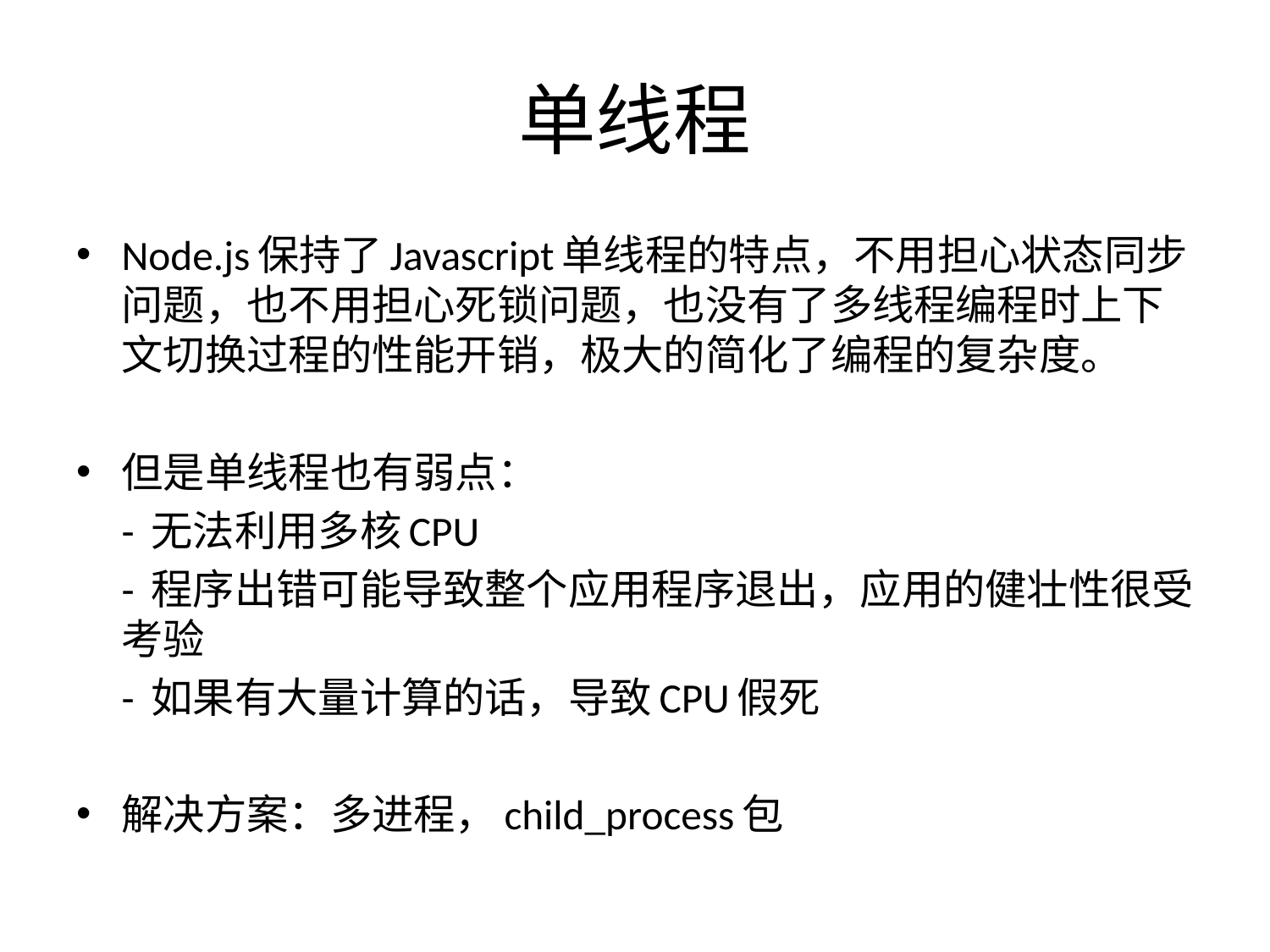

# 单线程
Node.js保持了Javascript单线程的特点，不用担心状态同步问题，也不用担心死锁问题，也没有了多线程编程时上下文切换过程的性能开销，极大的简化了编程的复杂度。

但是单线程也有弱点：
	- 无法利用多核CPU
	- 程序出错可能导致整个应用程序退出，应用的健壮性很受考验
	- 如果有大量计算的话，导致CPU假死

解决方案：多进程，child_process包